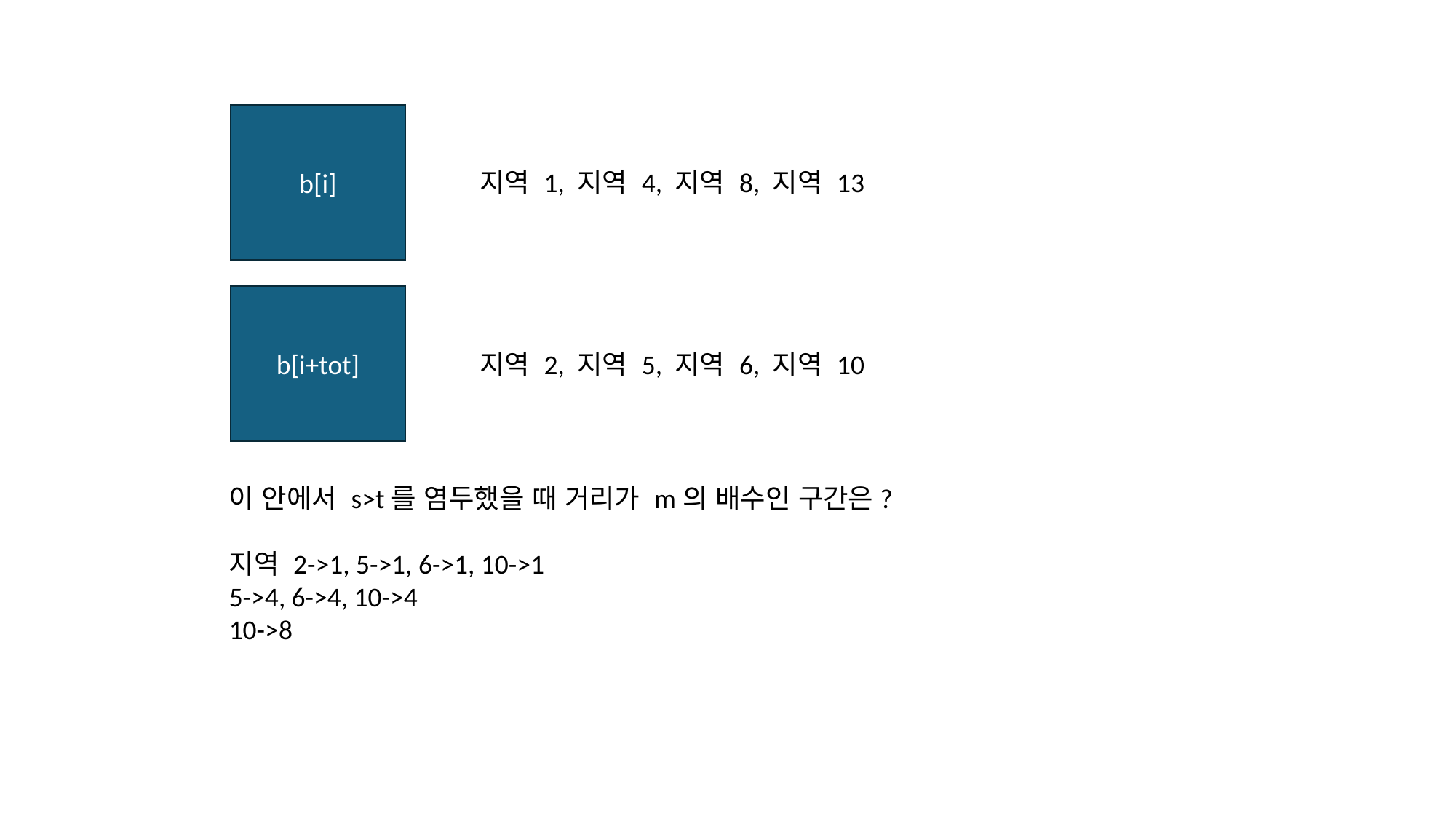

b[i]
지역 1, 지역 4, 지역 8, 지역 13
b[i+tot]
지역 2, 지역 5, 지역 6, 지역 10
이 안에서 s>t를 염두했을 때 거리가 m의 배수인 구간은?

지역 2->1, 5->1, 6->1, 10->1
5->4, 6->4, 10->4
10->8